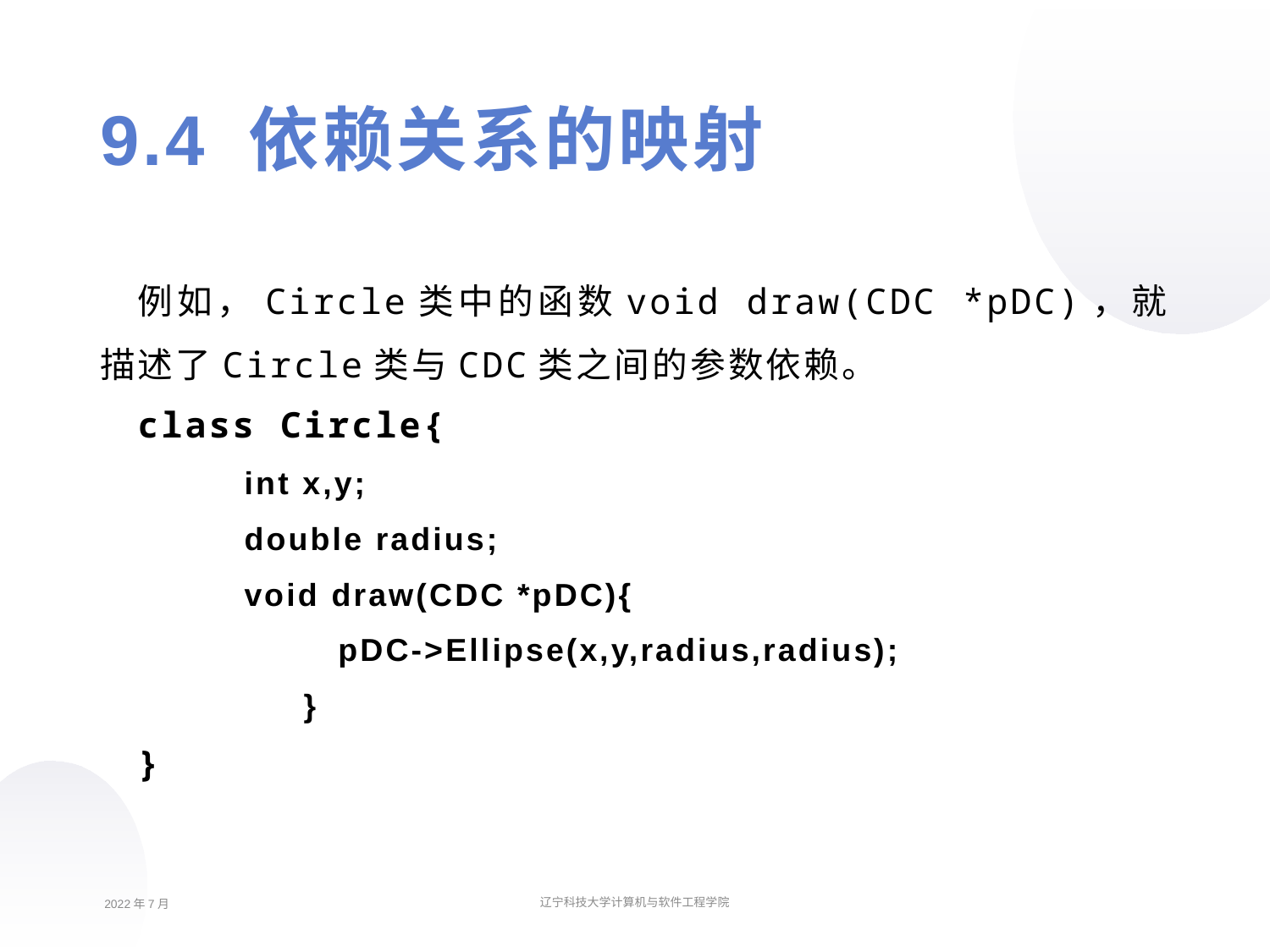

9.4 依赖关系的映射
例如，Circle类中的函数void draw(CDC *pDC)，就描述了Circle类与CDC类之间的参数依赖。
class Circle{
 int x,y;
 double radius;
 void draw(CDC *pDC){
     pDC->Ellipse(x,y,radius,radius);
  }
}

2022年7月
辽宁科技大学计算机与软件工程学院
66